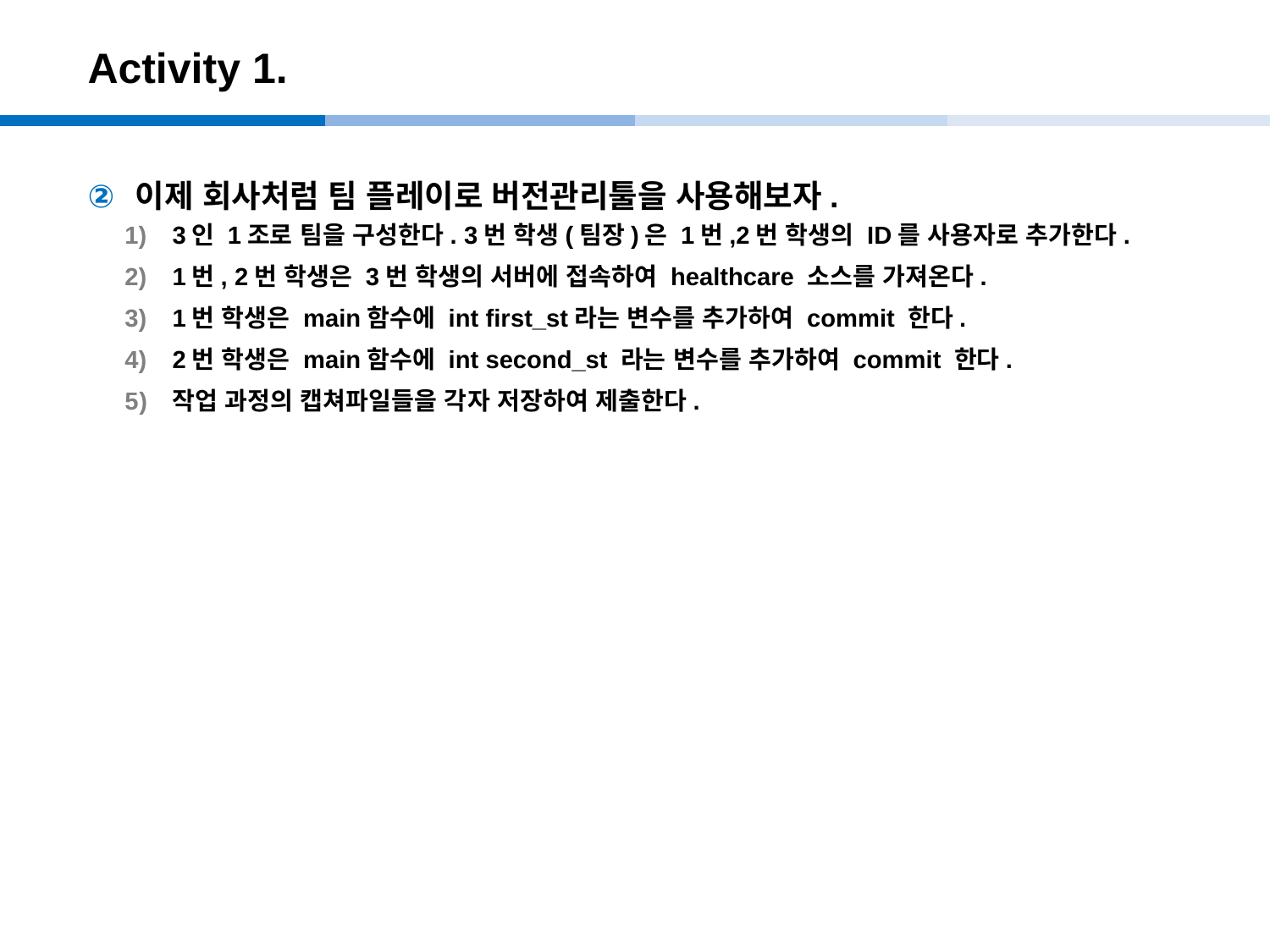

# Activity 1.
이제 회사처럼 팀 플레이로 버전관리툴을 사용해보자.
3인 1조로 팀을 구성한다. 3번 학생(팀장)은 1번,2번 학생의 ID를 사용자로 추가한다.
1번, 2번 학생은 3번 학생의 서버에 접속하여 healthcare 소스를 가져온다.
1번 학생은 main함수에 int first_st라는 변수를 추가하여 commit 한다.
2번 학생은 main함수에 int second_st 라는 변수를 추가하여 commit 한다.
작업 과정의 캡쳐파일들을 각자 저장하여 제출한다.